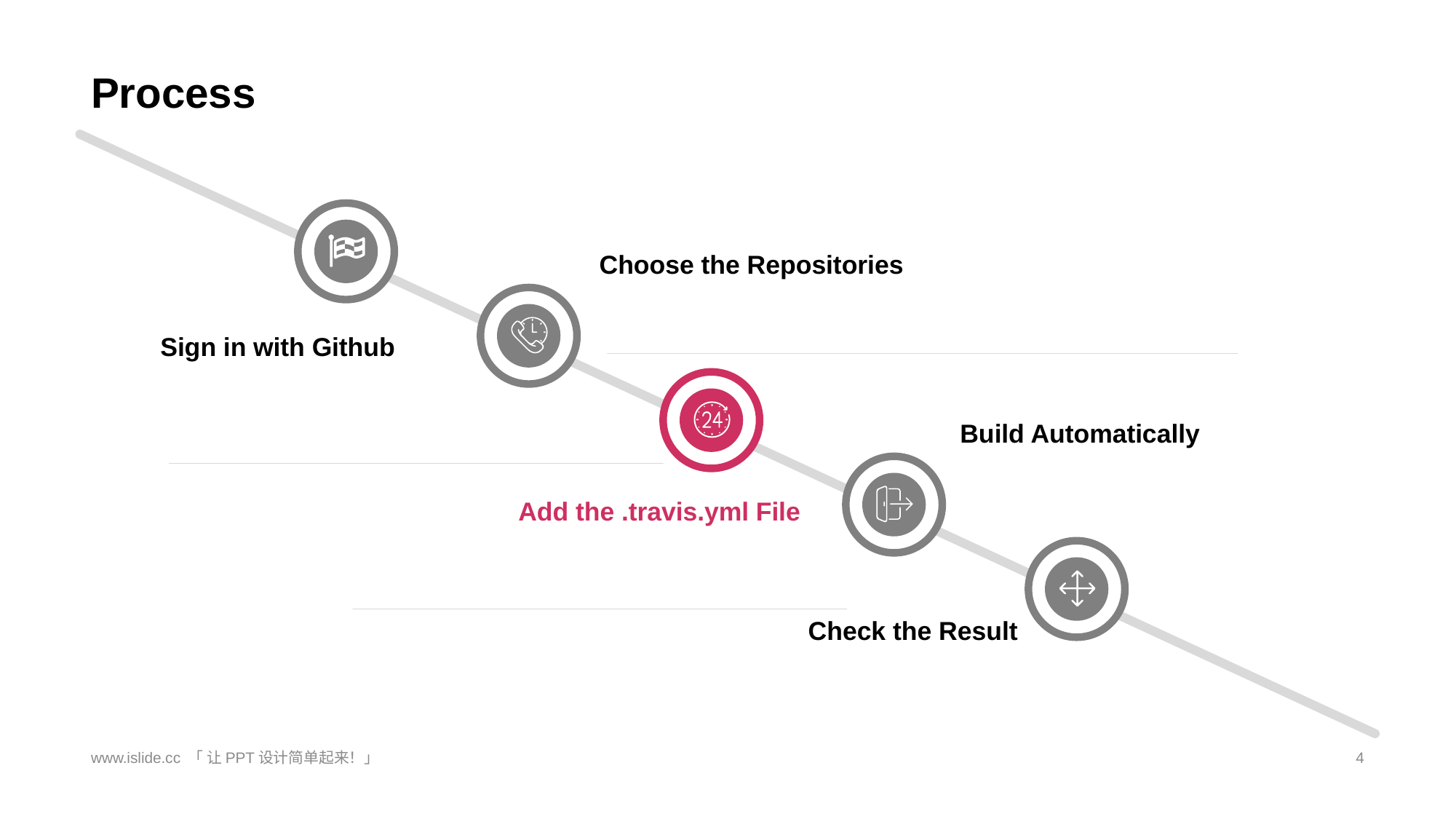

# Process

Choose the Repositories

Sign in with Github

Build Automatically

Add the .travis.yml File

Check the Result
www.islide.cc 「 让PPT设计简单起来！」
4